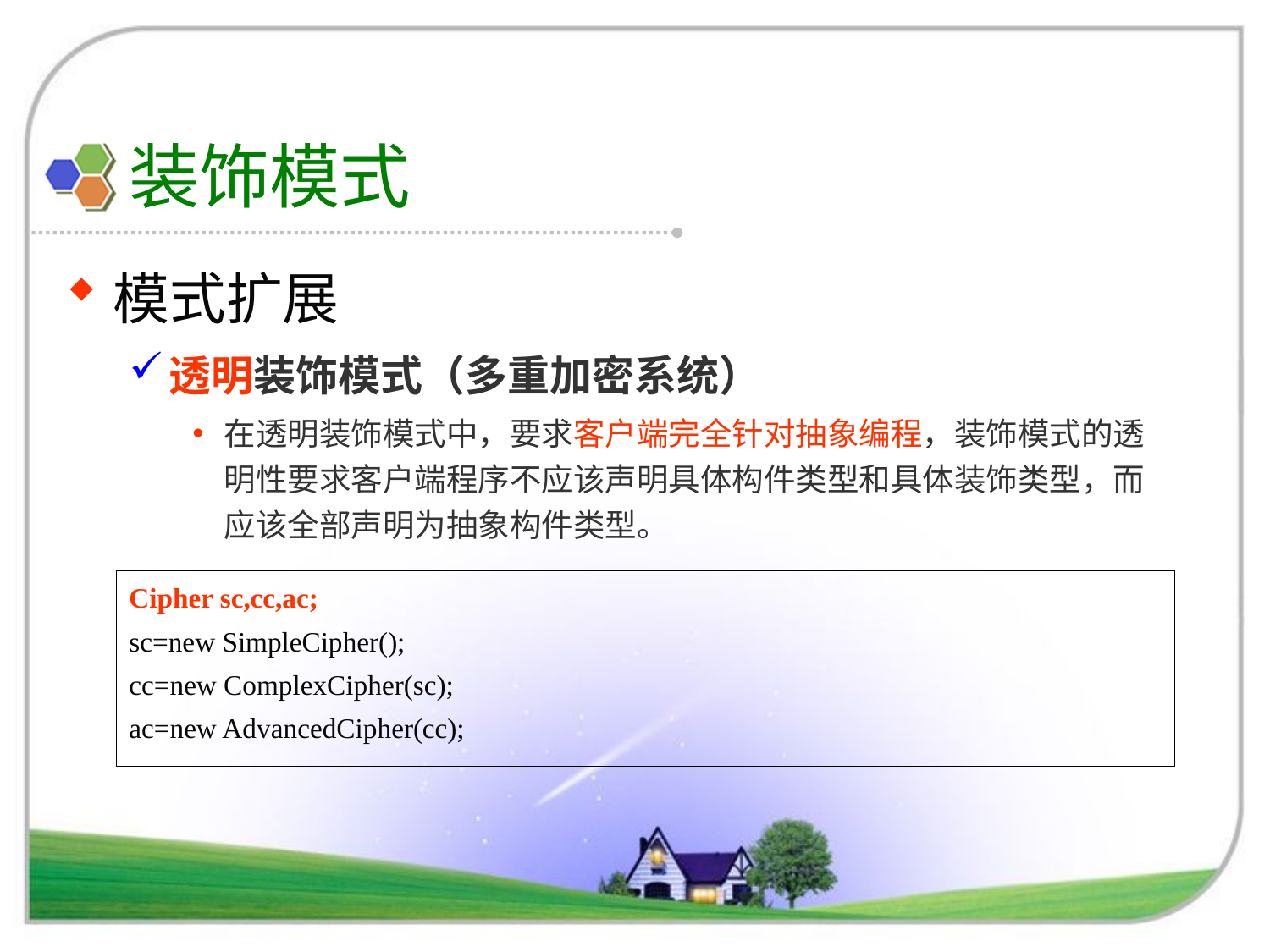

# 装饰模式
模式扩展
透明装饰模式（多重加密系统）
在透明装饰模式中，要求客户端完全针对抽象编程，装饰模式的透明性要求客户端程序不应该声明具体构件类型和具体装饰类型，而应该全部声明为抽象构件类型。

| Cipher sc,cc,ac; sc=new SimpleCipher(); cc=new ComplexCipher(sc); ac=new AdvancedCipher(cc); |
| --- |